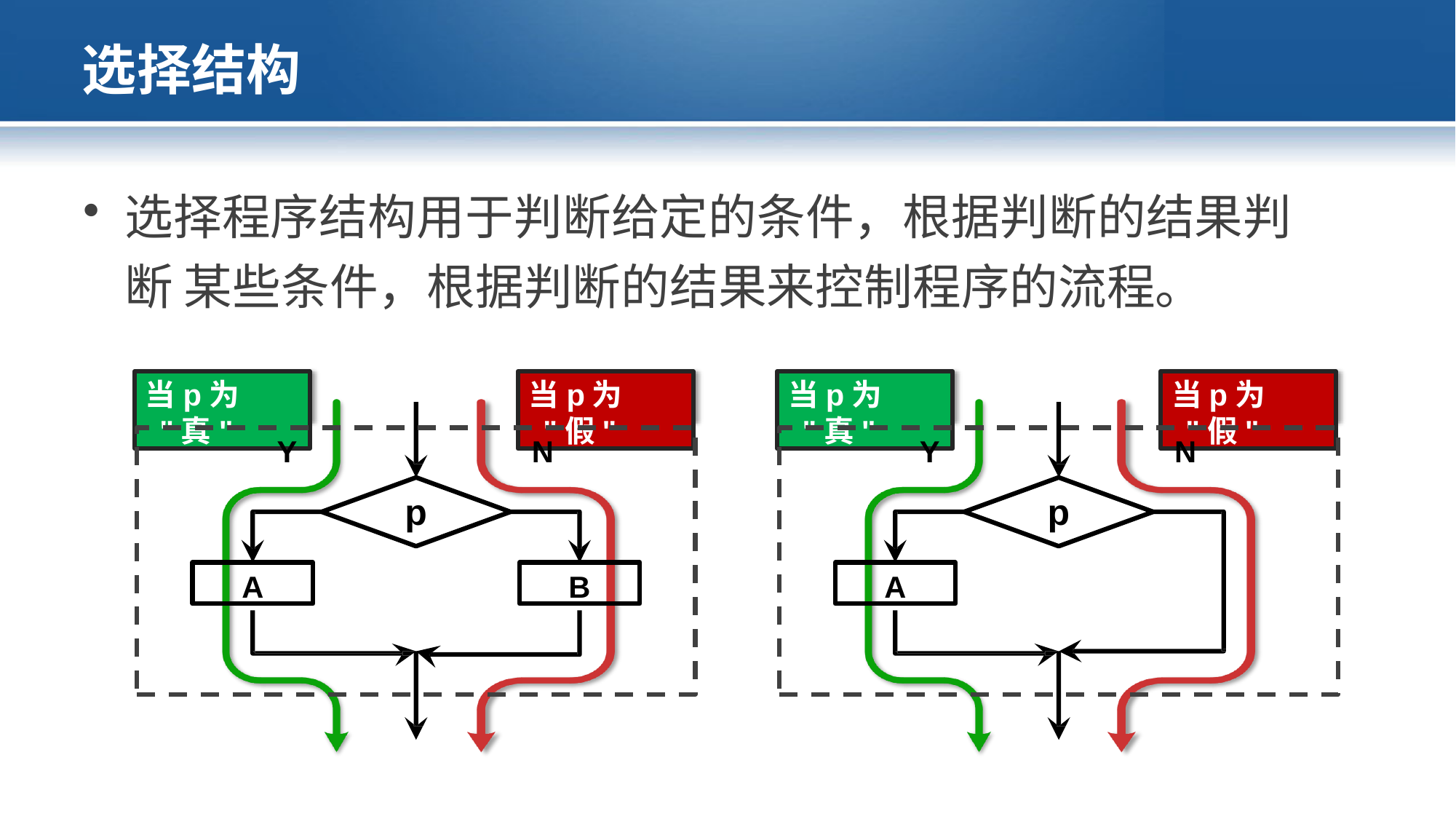

# 选择结构
选择程序结构用于判断给定的条件，根据判断的结果判断 某些条件，根据判断的结果来控制程序的流程。

当p为 "真"
当p为 "假"
当p为 "真"
当p为 "假"

Y
N
Y
N

p
p

A
B
A